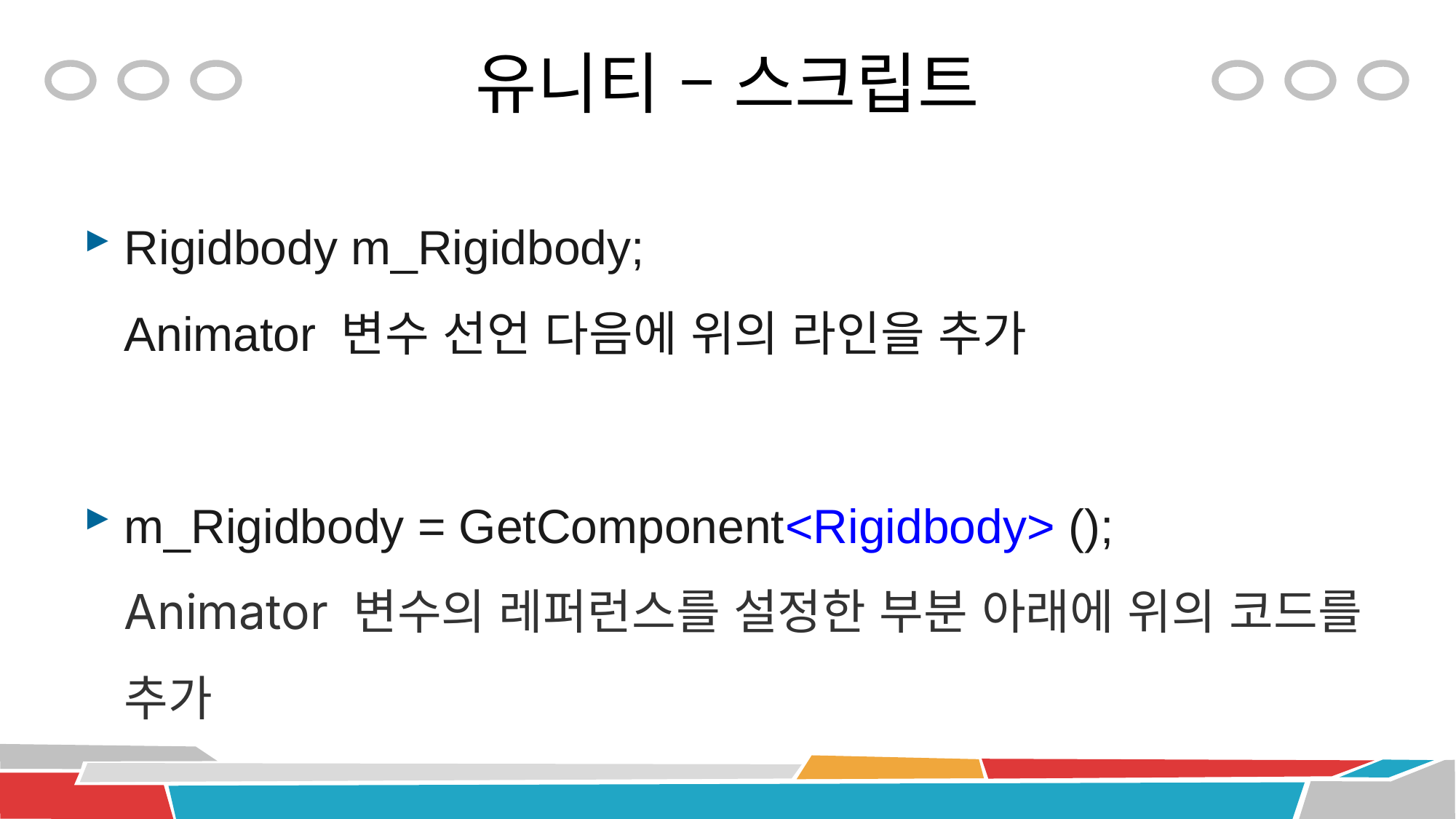

# 유니티 – 스크립트
Rigidbody m_Rigidbody;
Animator 변수 선언 다음에 위의 라인을 추가

m_Rigidbody = GetComponent<Rigidbody> ();
Animator 변수의 레퍼런스를 설정한 부분 아래에 위의 코드를 추가